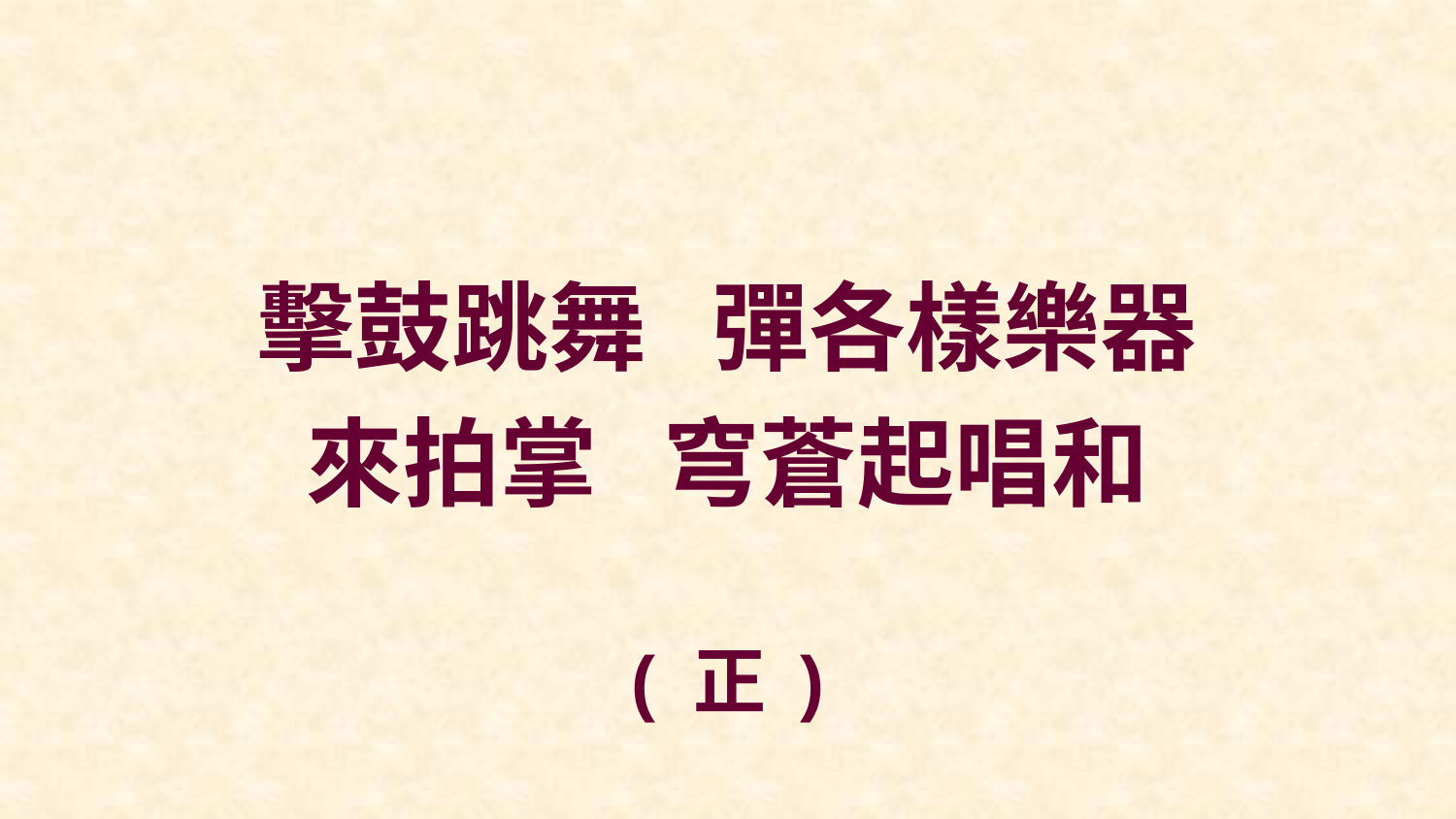

擊鼓跳舞   彈各樣樂器
來拍掌   穹蒼起唱和
( 正 )